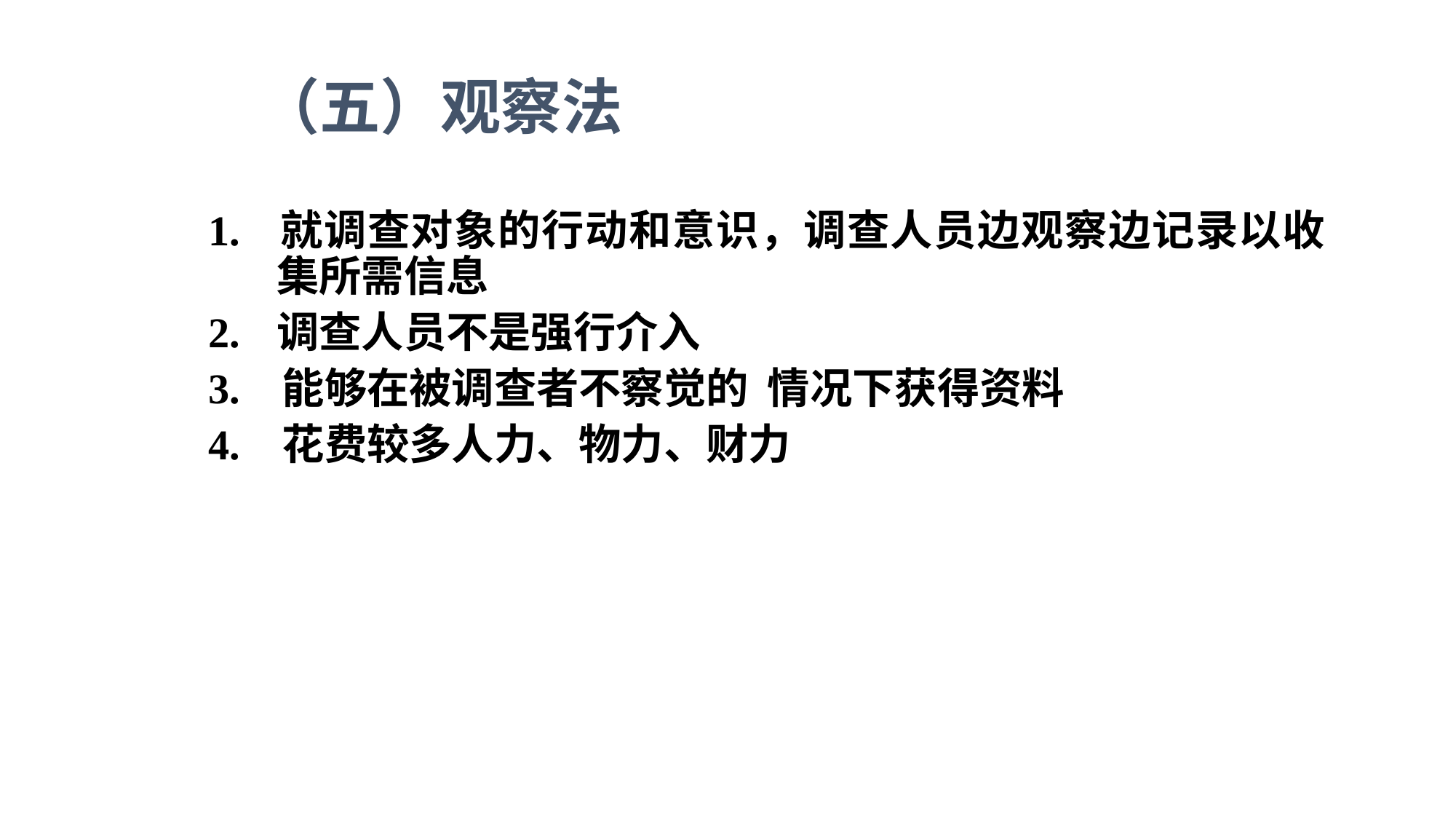

（五）观察法
1.  	就调查对象的行动和意识，调查人员边观察边记录以收集所需信息
2.	调查人员不是强行介入
3.   能够在被调查者不察觉的  情况下获得资料
4.   花费较多人力、物力、财力